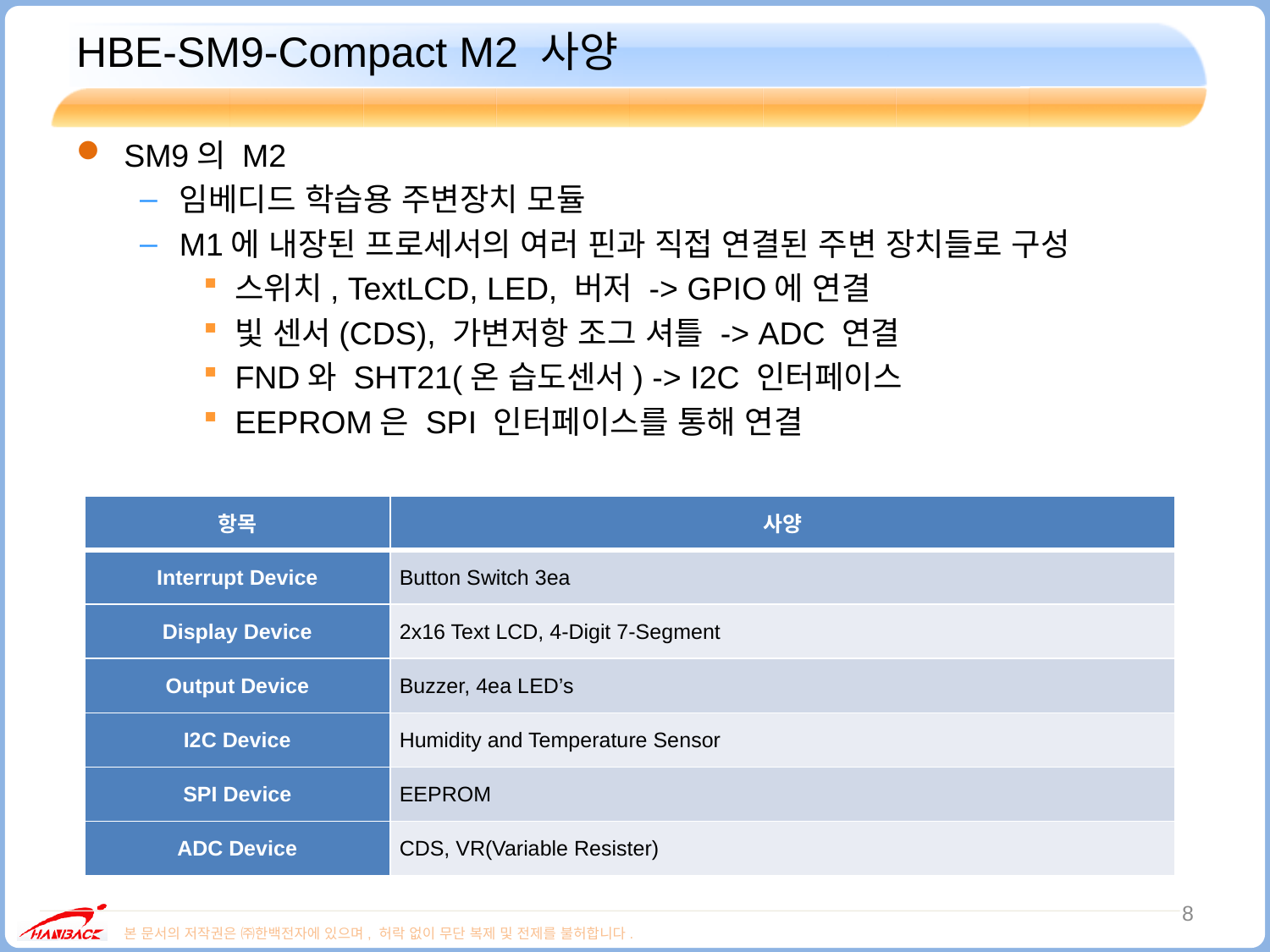

# HBE-SM9-Compact M2 사양
SM9의 M2
임베디드 학습용 주변장치 모듈
M1에 내장된 프로세서의 여러 핀과 직접 연결된 주변 장치들로 구성
스위치, TextLCD, LED, 버저 -> GPIO에 연결
빛 센서(CDS), 가변저항 조그 셔틀 -> ADC 연결
FND와 SHT21(온 습도센서) -> I2C 인터페이스
EEPROM은 SPI 인터페이스를 통해 연결
| 항목 | 사양 |
| --- | --- |
| Interrupt Device | Button Switch 3ea |
| Display Device | 2x16 Text LCD, 4-Digit 7-Segment |
| Output Device | Buzzer, 4ea LED’s |
| I2C Device | Humidity and Temperature Sensor |
| SPI Device | EEPROM |
| ADC Device | CDS, VR(Variable Resister) |
8